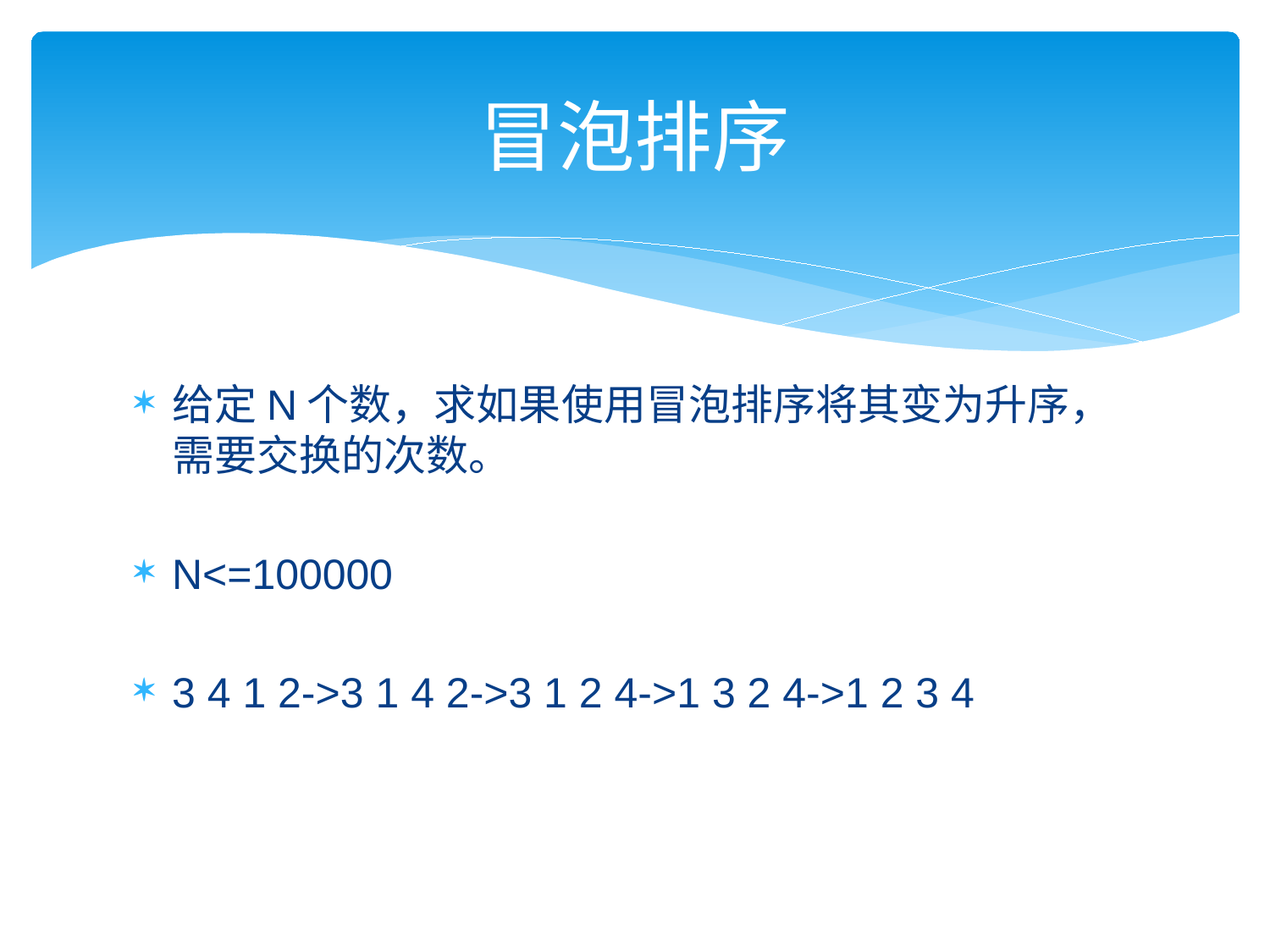

# 冒泡排序
给定N个数，求如果使用冒泡排序将其变为升序，需要交换的次数。

N<=100000

3 4 1 2->3 1 4 2->3 1 2 4->1 3 2 4->1 2 3 4